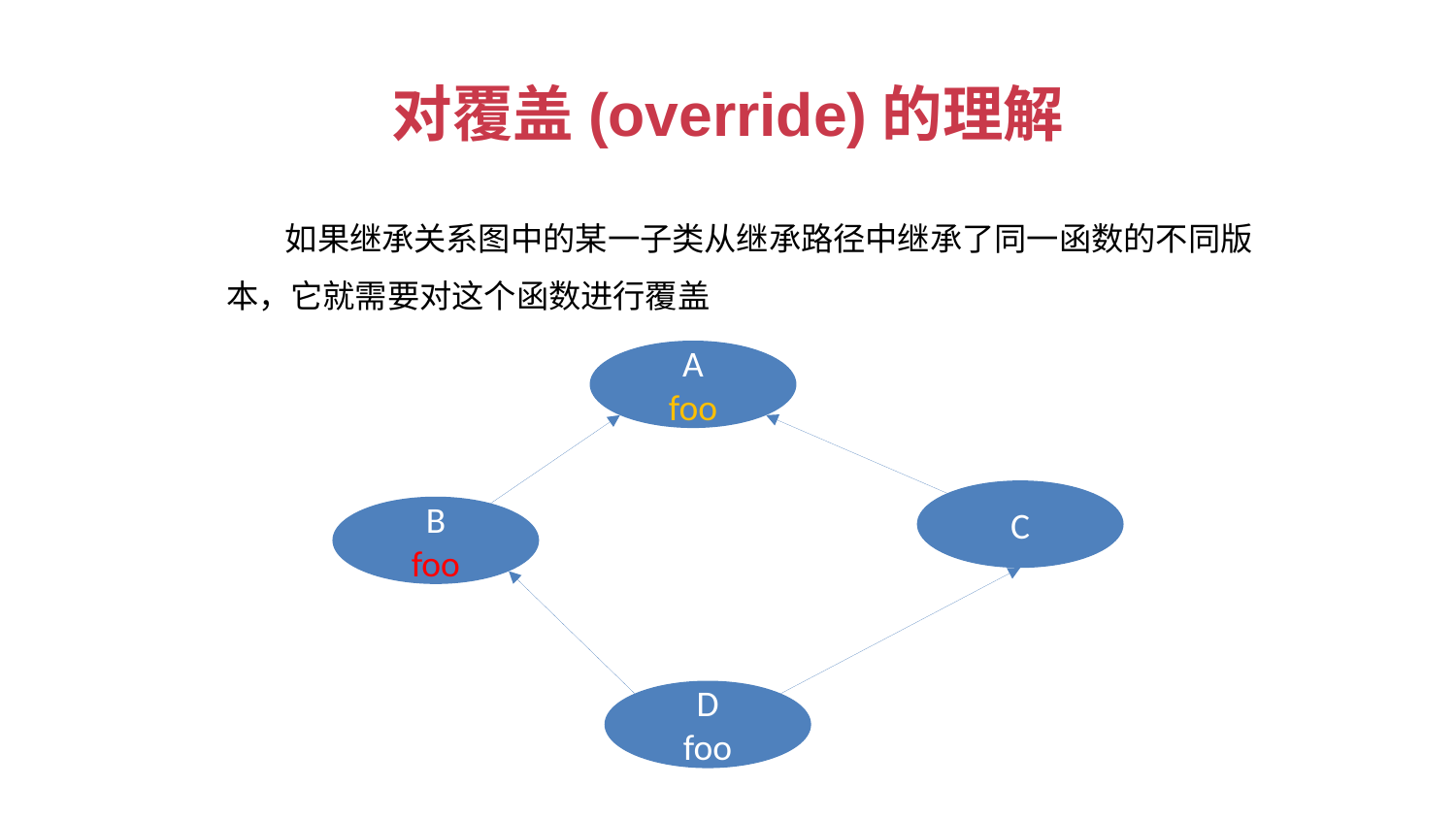

对覆盖(override)的理解
       如果继承关系图中的某一子类从继承路径中继承了同一函数的不同版本，它就需要对这个函数进行覆盖
A
foo
C
B
foo
D
foo